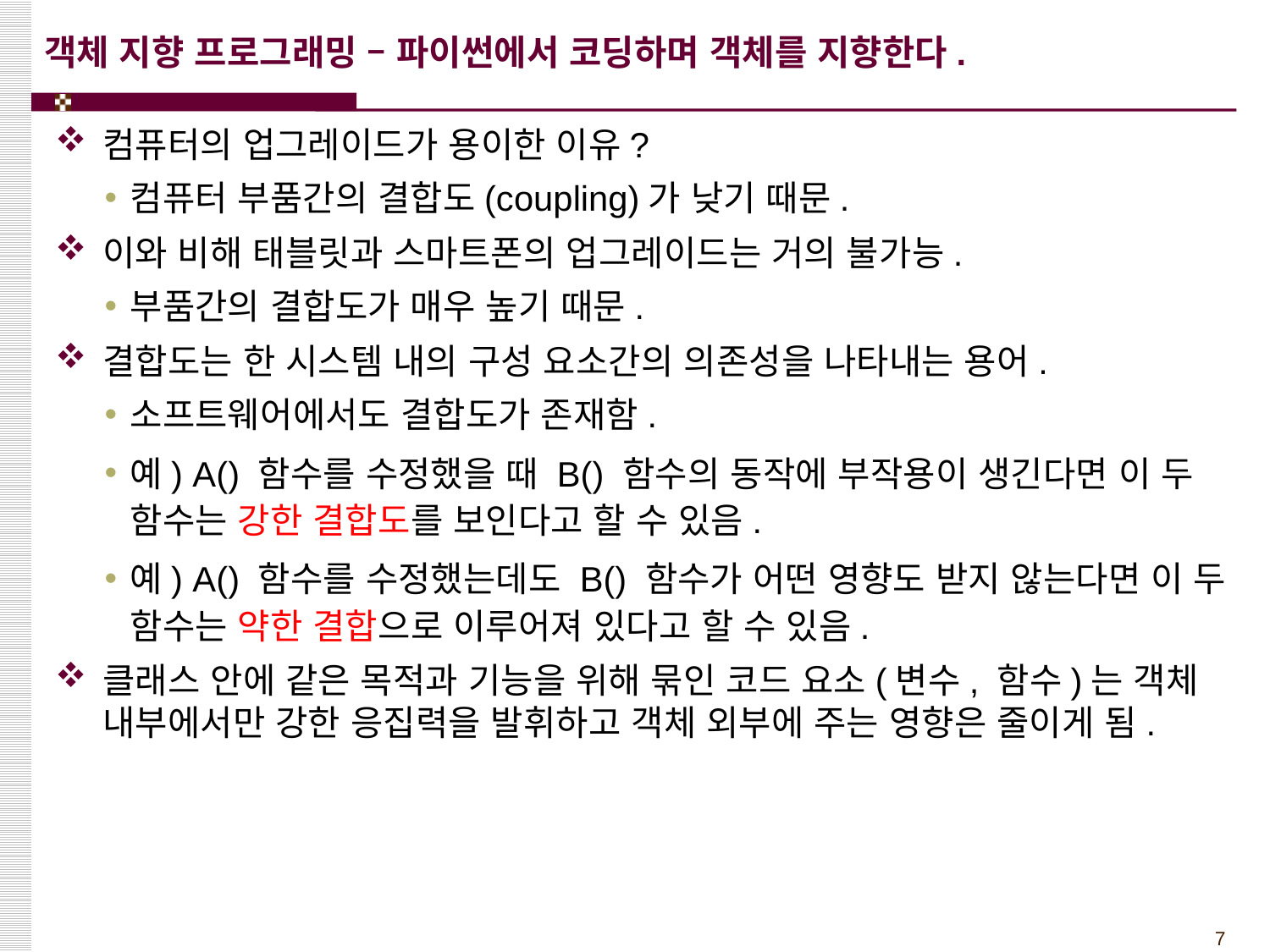

# 객체 지향 프로그래밍 – 파이썬에서 코딩하며 객체를 지향한다.
컴퓨터의 업그레이드가 용이한 이유?
컴퓨터 부품간의 결합도(coupling)가 낮기 때문.
이와 비해 태블릿과 스마트폰의 업그레이드는 거의 불가능.
부품간의 결합도가 매우 높기 때문.
결합도는 한 시스템 내의 구성 요소간의 의존성을 나타내는 용어.
소프트웨어에서도 결합도가 존재함.
예) A() 함수를 수정했을 때 B() 함수의 동작에 부작용이 생긴다면 이 두 함수는 강한 결합도를 보인다고 할 수 있음.
예) A() 함수를 수정했는데도 B() 함수가 어떤 영향도 받지 않는다면 이 두 함수는 약한 결합으로 이루어져 있다고 할 수 있음.
클래스 안에 같은 목적과 기능을 위해 묶인 코드 요소(변수, 함수)는 객체 내부에서만 강한 응집력을 발휘하고 객체 외부에 주는 영향은 줄이게 됨.